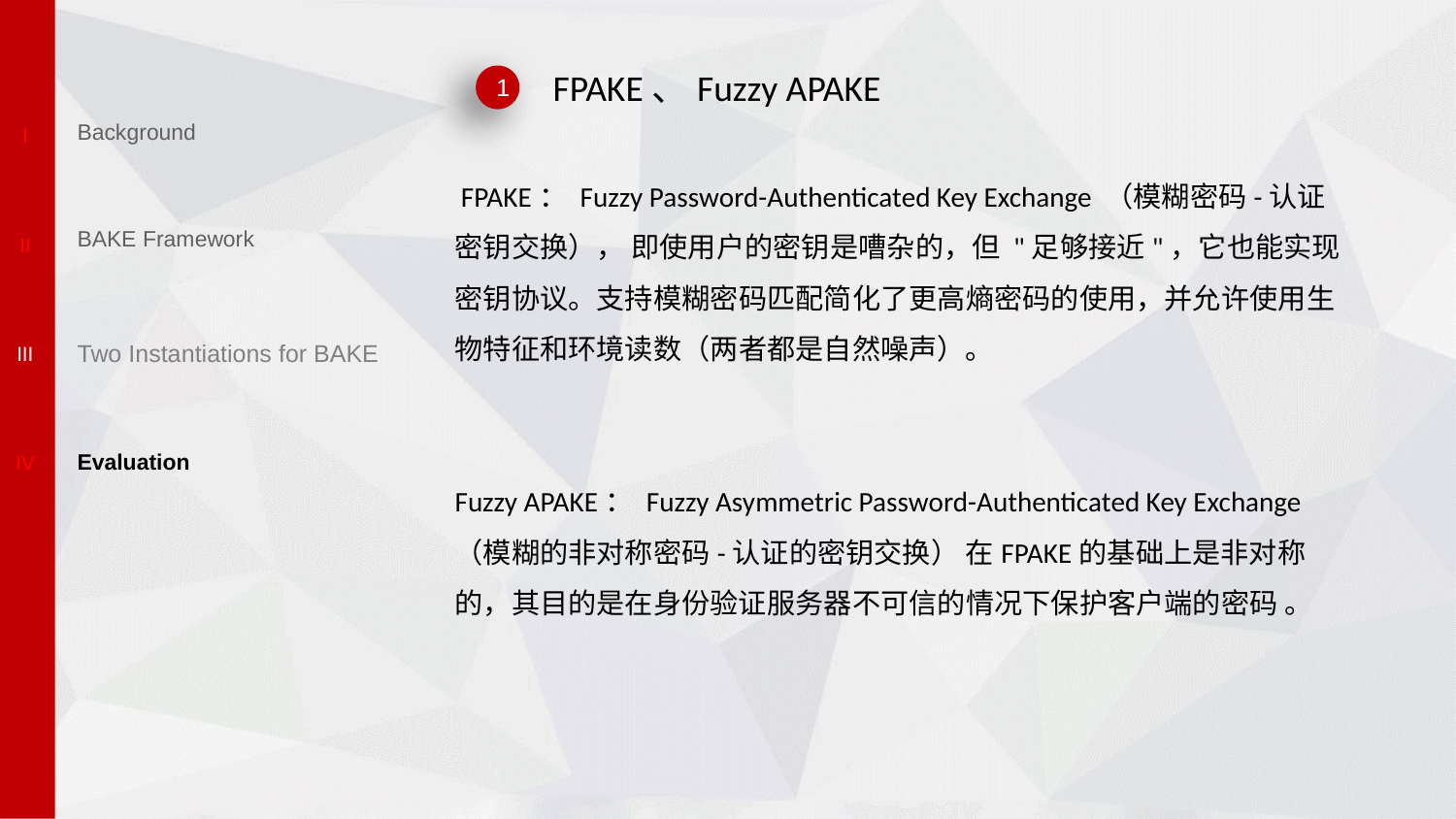

I
II
III
IV
Background
BAKE Framework
Two Instantiations for BAKE
Evaluation

 FPAKE、Fuzzy APAKE
1
 FPAKE： Fuzzy Password-Authenticated Key Exchange （模糊密码-认证密钥交换）， 即使用户的密钥是嘈杂的，但 "足够接近"，它也能实现密钥协议。支持模糊密码匹配简化了更高熵密码的使用，并允许使用生物特征和环境读数（两者都是自然噪声）。

Fuzzy APAKE： Fuzzy Asymmetric Password-Authenticated Key Exchange（模糊的非对称密码-认证的密钥交换） 在FPAKE的基础上是非对称的，其目的是在身份验证服务器不可信的情况下保护客户端的密码 。